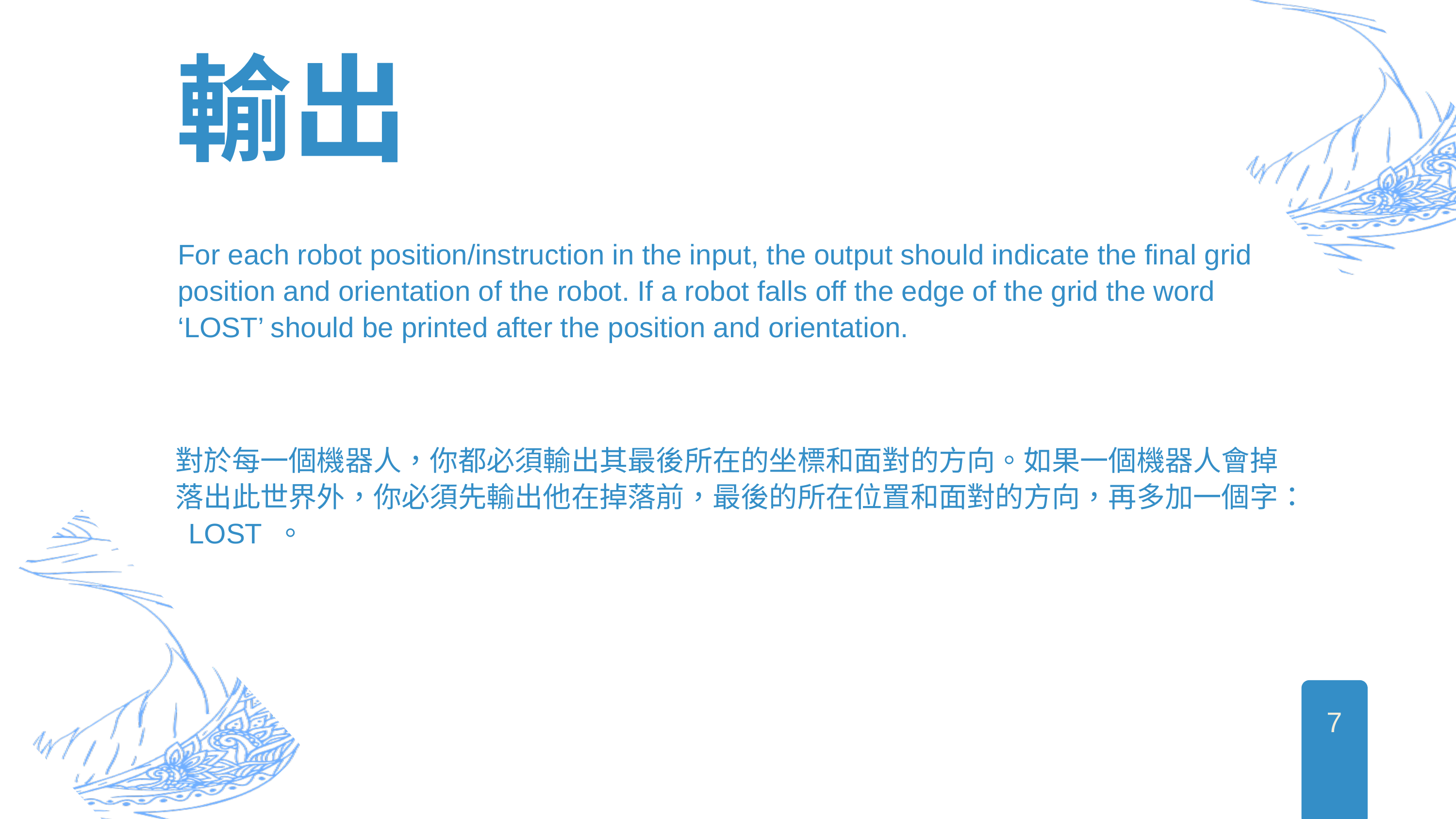

輸出
For each robot position/instruction in the input, the output should indicate the final grid position and orientation of the robot. If a robot falls off the edge of the grid the word ‘LOST’ should be printed after the position and orientation.
對於每一個機器人，你都必須輸出其最後所在的坐標和面對的方向。如果一個機器人會掉落出此世界外，你必須先輸出他在掉落前，最後的所在位置和面對的方向，再多加一個字： LOST 。

7